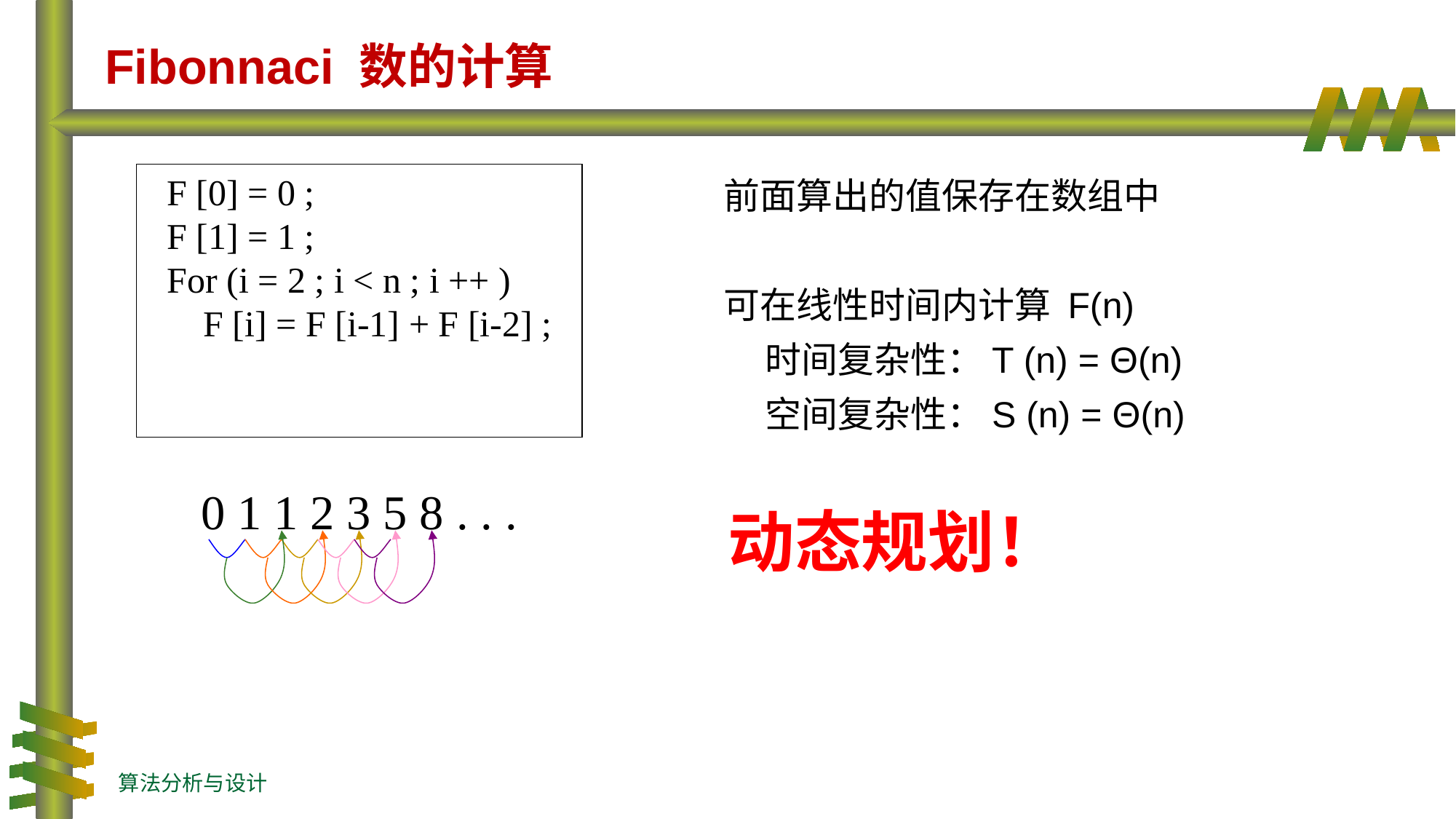

# Fibonnaci 数的计算
前面算出的值保存在数组中

可在线性时间内计算 F(n)
    时间复杂性：T (n) = Θ(n)
    空间复杂性：S (n) = Θ(n)

F [0] = 0 ;
F [1] = 1 ;
For (i = 2 ; i < n ; i ++ )
    F [i] = F [i-1] + F [i-2] ;
0 1 1 2 3 5 8 . . .

动态规划！
算法分析与设计